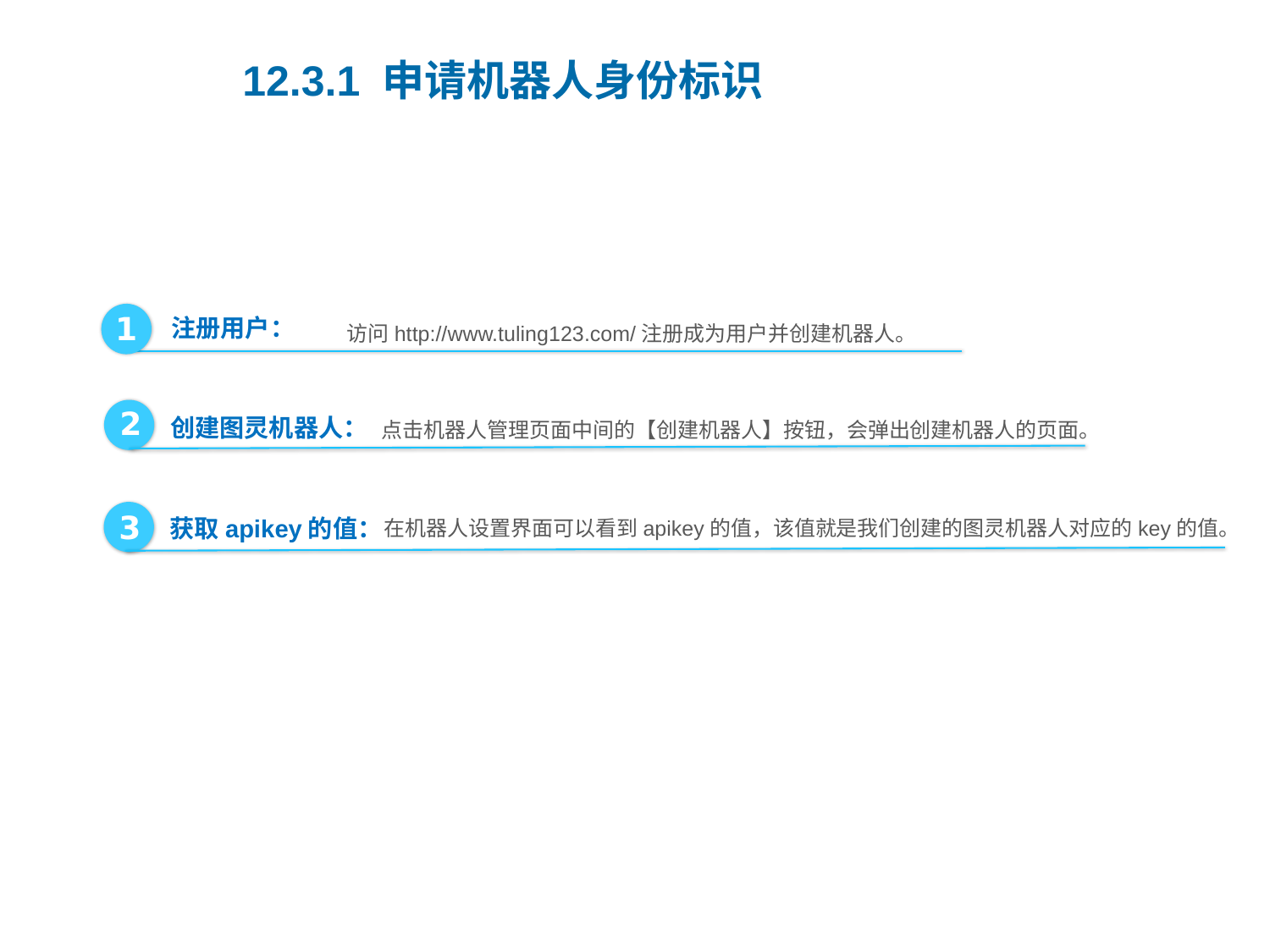

12.3.1 申请机器人身份标识
注册用户：
1

访问http://www.tuling123.com/注册成为用户并创建机器人。
创建图灵机器人：
2

点击机器人管理页面中间的【创建机器人】按钮，会弹出创建机器人的页面。
获取apikey的值：
3
在机器人设置界面可以看到apikey的值，该值就是我们创建的图灵机器人对应的key的值。